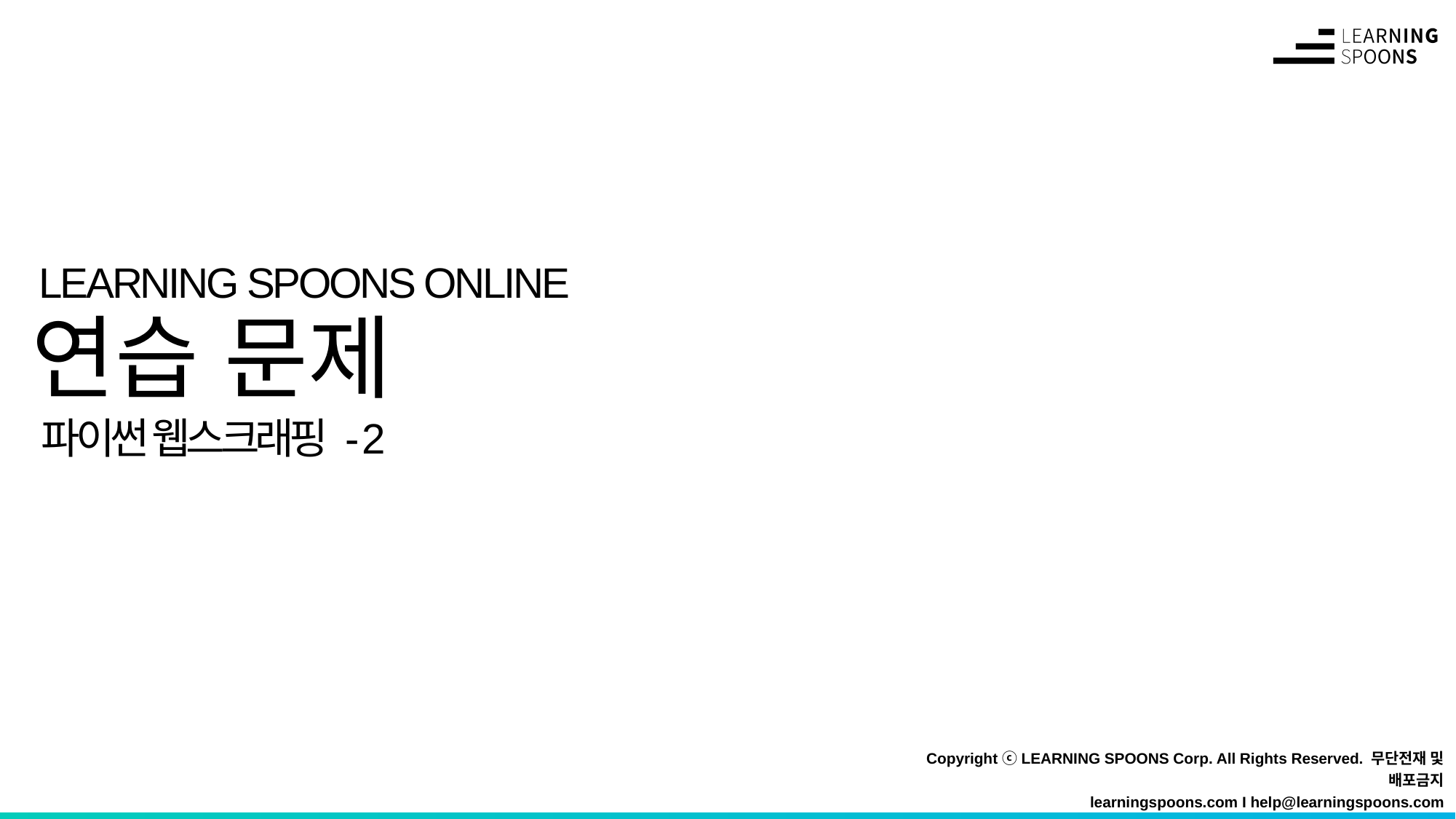

# 연습 문제
파이썬 웹스크래핑 - 2